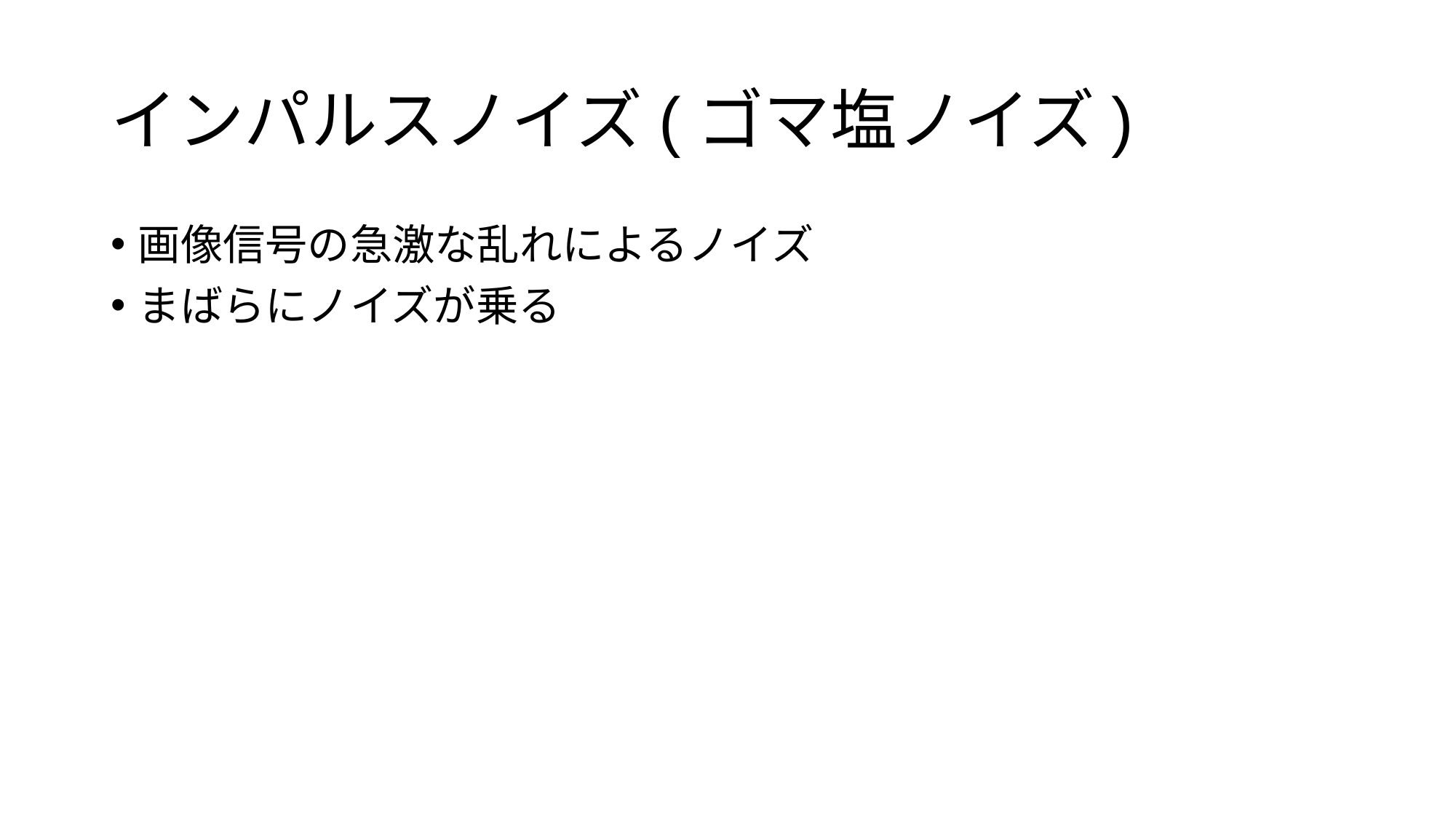

# インパルスノイズ(ゴマ塩ノイズ)
画像信号の急激な乱れによるノイズ
まばらにノイズが乗る